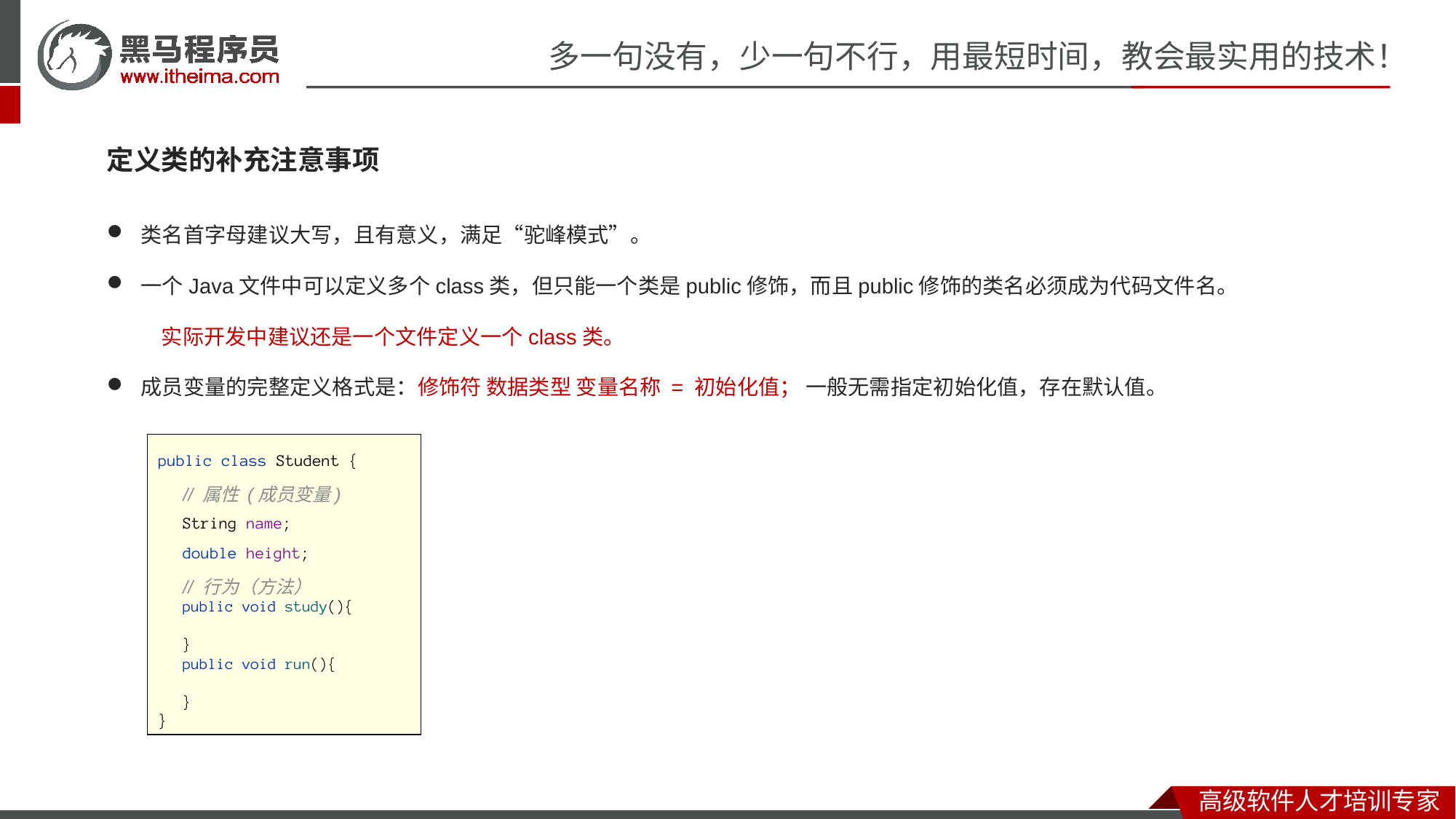

定义类的补充注意事项
类名首字母建议大写，且有意义，满足“驼峰模式”。
一个Java文件中可以定义多个class类，但只能一个类是public修饰，而且public修饰的类名必须成为代码文件名。
实际开发中建议还是一个文件定义一个class类。
成员变量的完整定义格式是：修饰符 数据类型 变量名称 = 初始化值； 一般无需指定初始化值，存在默认值。
public class Student {

}
 // 属性 (成员变量)
String name;
double height;
 // 行为（方法）
public void study(){
}
public void run(){
}